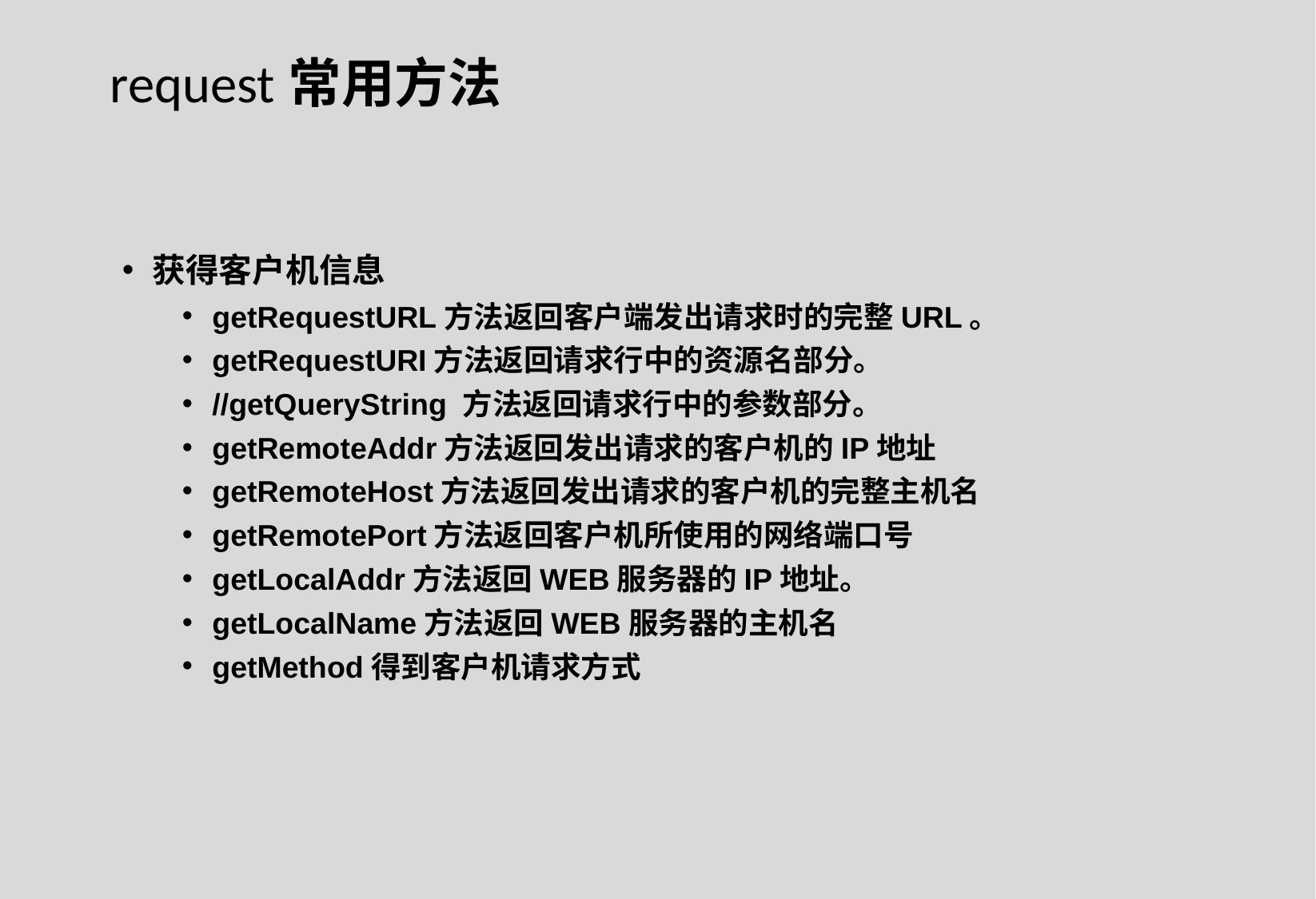

request常用方法
获得客户机信息
getRequestURL方法返回客户端发出请求时的完整URL。
getRequestURI方法返回请求行中的资源名部分。
//getQueryString 方法返回请求行中的参数部分。
getRemoteAddr方法返回发出请求的客户机的IP地址
getRemoteHost方法返回发出请求的客户机的完整主机名
getRemotePort方法返回客户机所使用的网络端口号
getLocalAddr方法返回WEB服务器的IP地址。
getLocalName方法返回WEB服务器的主机名
getMethod得到客户机请求方式